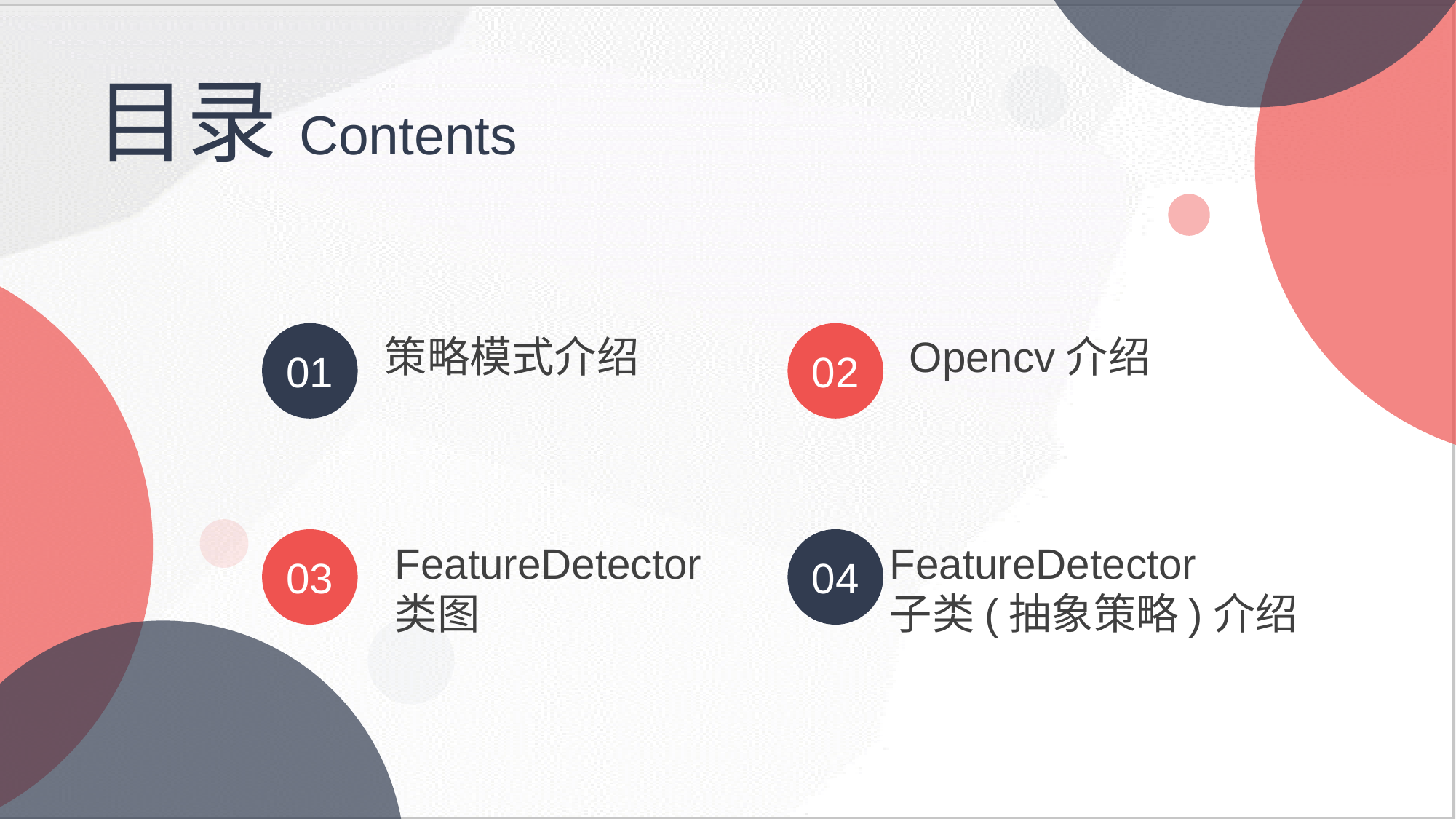

目录Contents

Opencv介绍
策略模式介绍

01
02

FeatureDetector
类图
FeatureDetector
子类(抽象策略)介绍
03
04